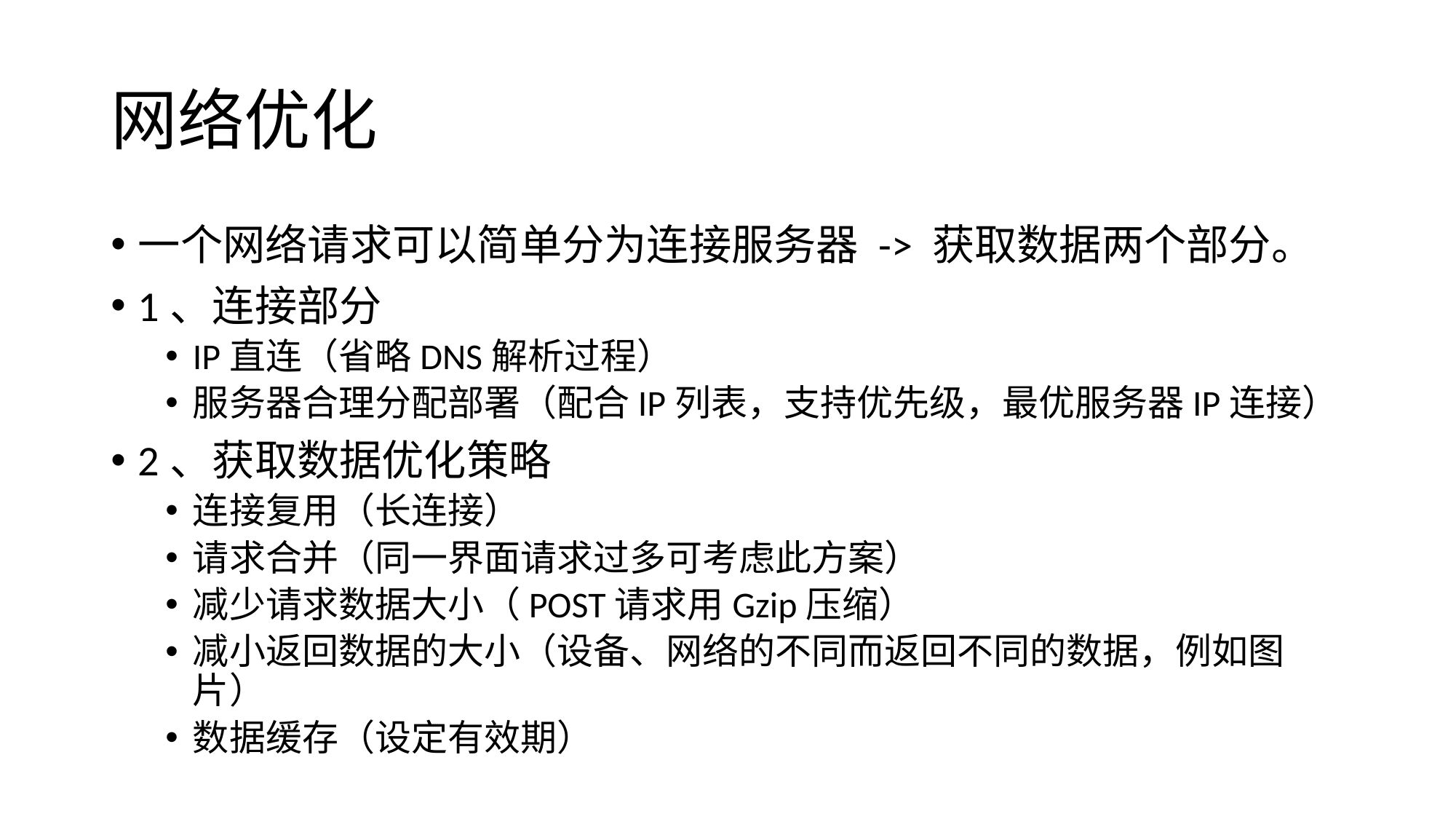

# 网络优化
一个网络请求可以简单分为连接服务器 -> 获取数据两个部分。
1、连接部分
IP直连（省略DNS解析过程）
服务器合理分配部署（配合IP列表，支持优先级，最优服务器IP连接）
2、获取数据优化策略
连接复用（长连接）
请求合并（同一界面请求过多可考虑此方案）
减少请求数据大小（POST请求用Gzip压缩）
减小返回数据的大小（设备、网络的不同而返回不同的数据，例如图片）
数据缓存（设定有效期）